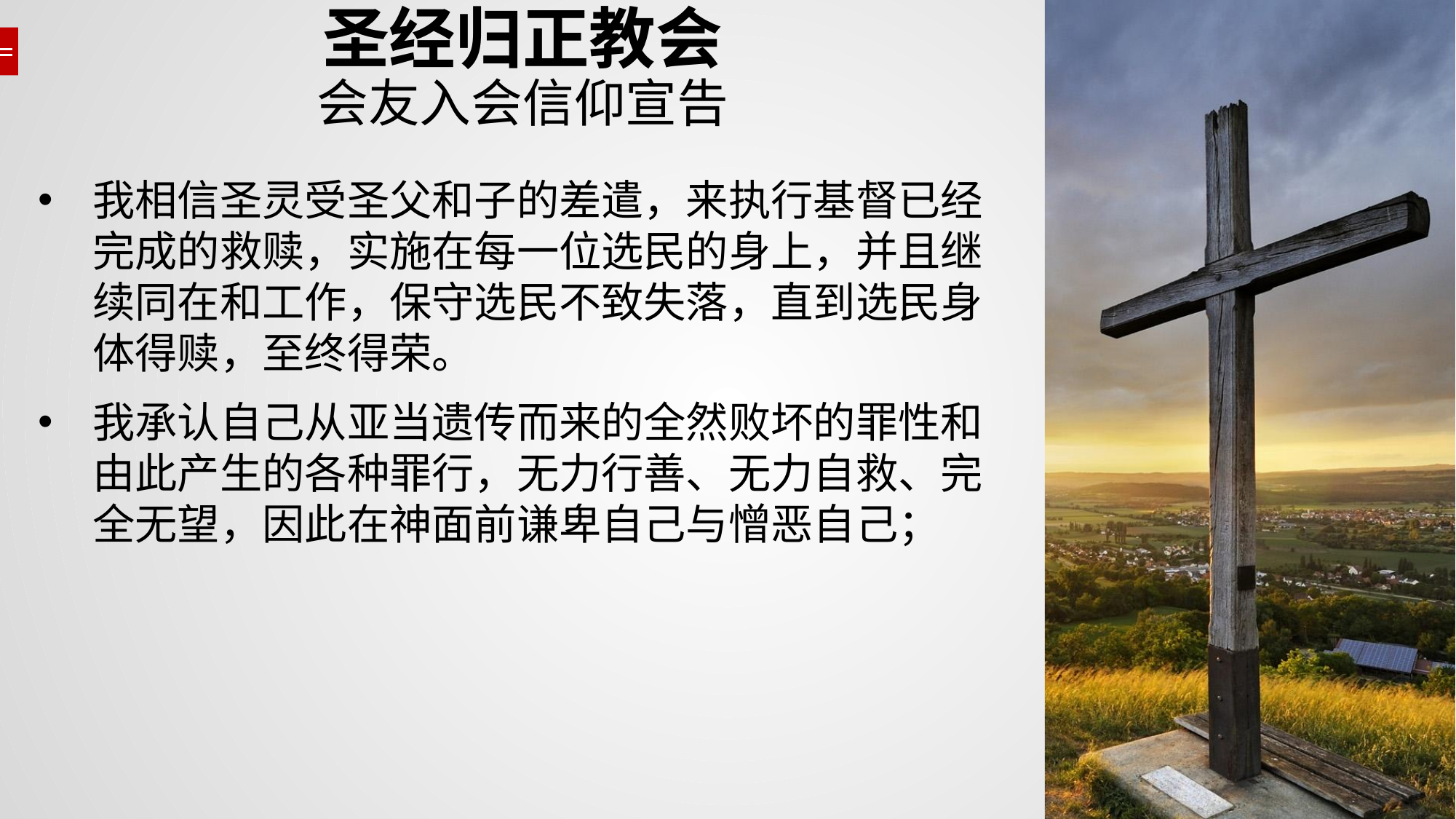

圣经归正教会
会友入会信仰宣告
我相信圣灵受圣父和子的差遣，来执行基督已经完成的救赎，实施在每一位选民的身上，并且继续同在和工作，保守选民不致失落，直到选民身体得赎，至终得荣。
我承认自己从亚当遗传而来的全然败坏的罪性和由此产生的各种罪行，无力行善、无力自救、完全无望，因此在神面前谦卑自己与憎恶自己；